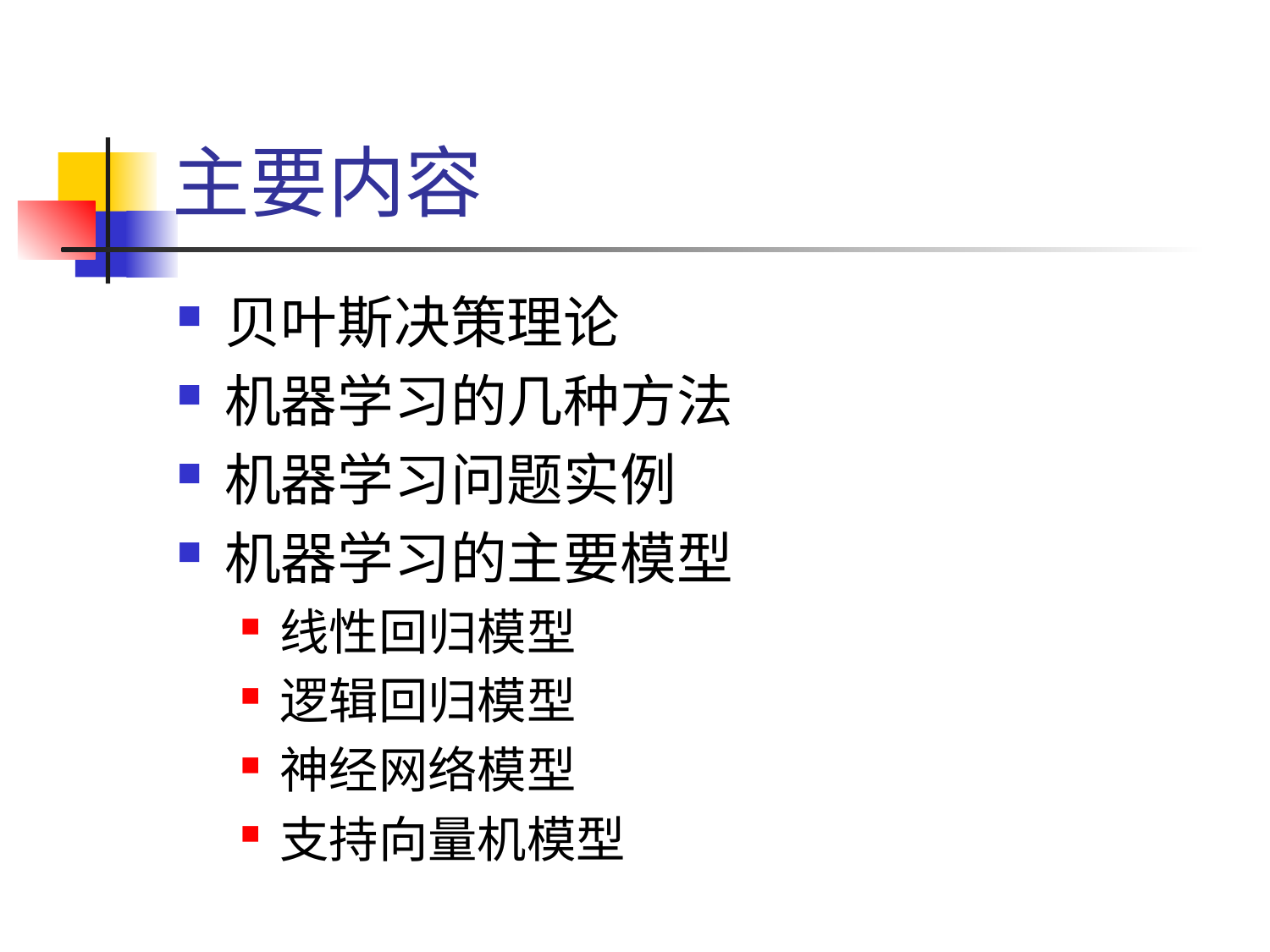

# 主要内容
贝叶斯决策理论
机器学习的几种方法
机器学习问题实例
机器学习的主要模型
线性回归模型
逻辑回归模型
神经网络模型
支持向量机模型